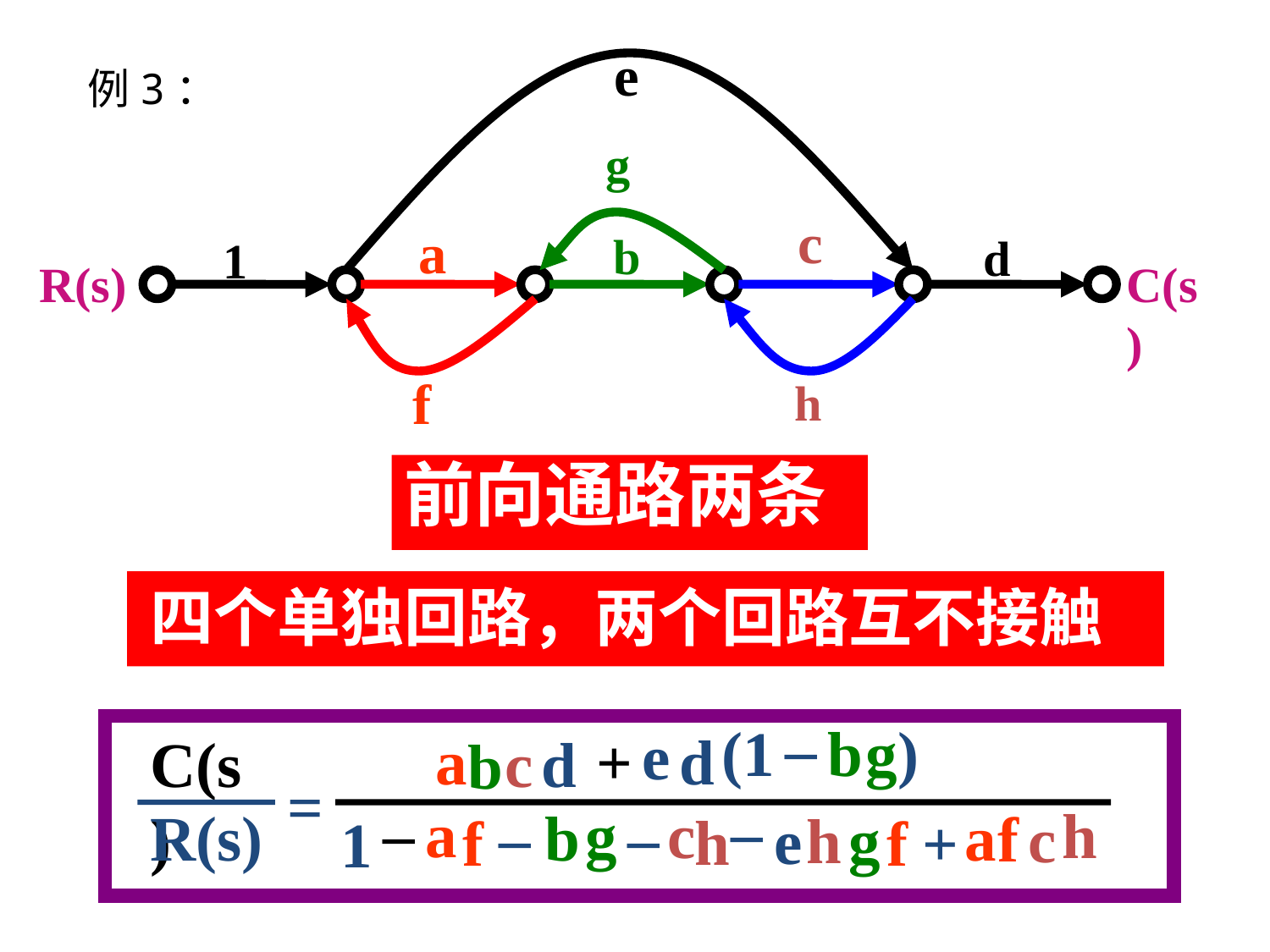

e

例3：
g
c
a

b
d
1
R(s)
C(s)

f
h
前向通路两条

四个单独回路，两个回路互不接触
–
(1
b
g)
e
d
a
c
d
b
+

C(s)
=
–
–
a
f
g
b
c
h
h
a
f
c
R(s)
–
–
h
g
e
f
+
1

10